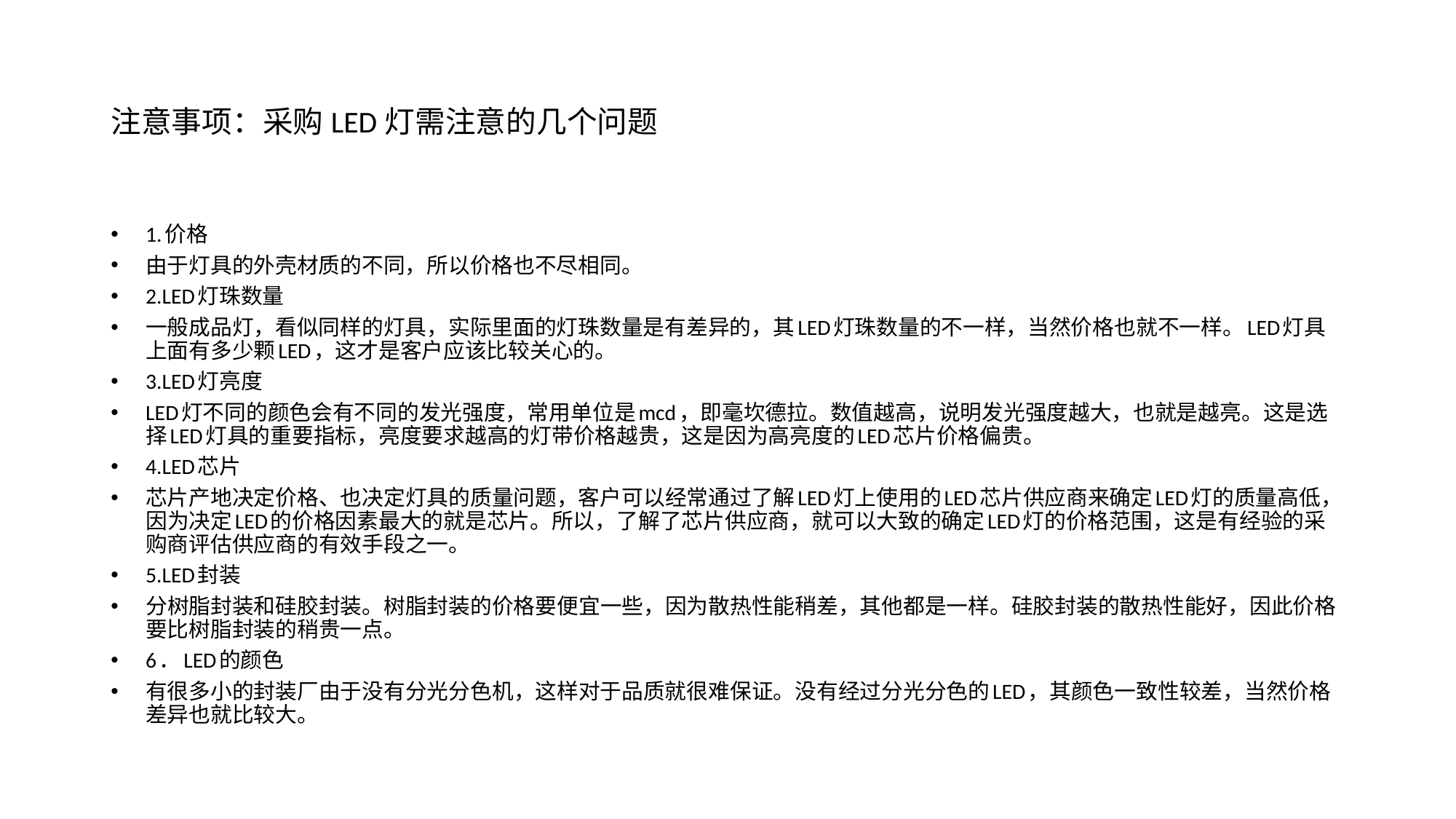

# 注意事项：采购LED灯需注意的几个问题
1.价格
由于灯具的外壳材质的不同，所以价格也不尽相同。
2.LED灯珠数量
一般成品灯，看似同样的灯具，实际里面的灯珠数量是有差异的，其LED灯珠数量的不一样，当然价格也就不一样。LED灯具上面有多少颗LED，这才是客户应该比较关心的。
3.LED灯亮度
LED灯不同的颜色会有不同的发光强度，常用单位是mcd，即毫坎德拉。数值越高，说明发光强度越大，也就是越亮。这是选择LED灯具的重要指标，亮度要求越高的灯带价格越贵，这是因为高亮度的LED芯片价格偏贵。
4.LED芯片
芯片产地决定价格、也决定灯具的质量问题，客户可以经常通过了解LED灯上使用的LED芯片供应商来确定LED灯的质量高低，因为决定LED的价格因素最大的就是芯片。所以，了解了芯片供应商，就可以大致的确定LED灯的价格范围，这是有经验的采购商评估供应商的有效手段之一。
5.LED封装
分树脂封装和硅胶封装。树脂封装的价格要便宜一些，因为散热性能稍差，其他都是一样。硅胶封装的散热性能好，因此价格要比树脂封装的稍贵一点。
6．LED的颜色
有很多小的封装厂由于没有分光分色机，这样对于品质就很难保证。没有经过分光分色的LED，其颜色一致性较差，当然价格差异也就比较大。